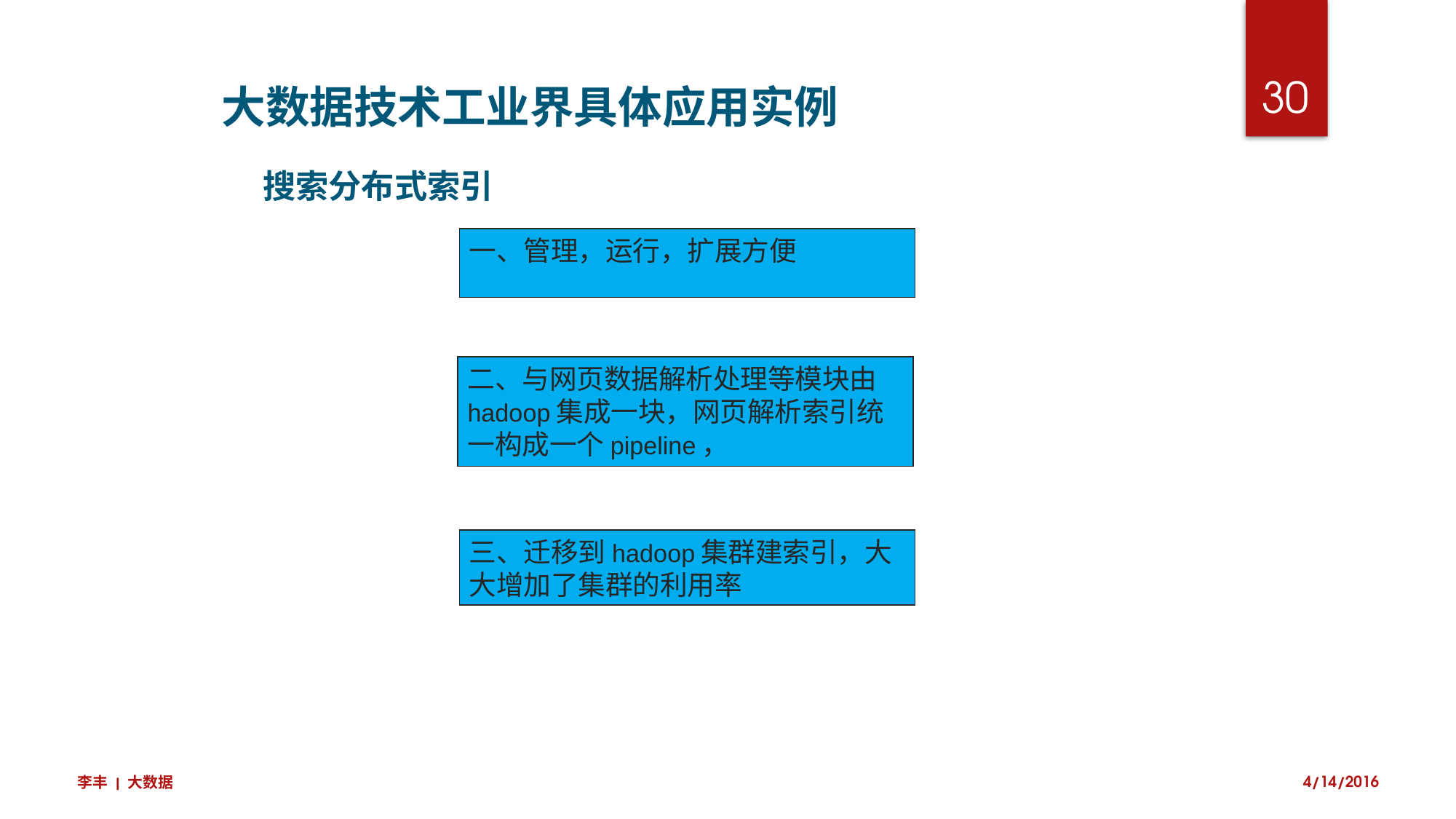

30
大数据技术工业界具体应用实例

搜索分布式索引

一、管理，运行，扩展方便
二、与网页数据解析处理等模块由hadoop集成一块，网页解析索引统一构成一个pipeline，
三、迁移到hadoop集群建索引，大大增加了集群的利用率
李丰 | 大数据
4/14/2016